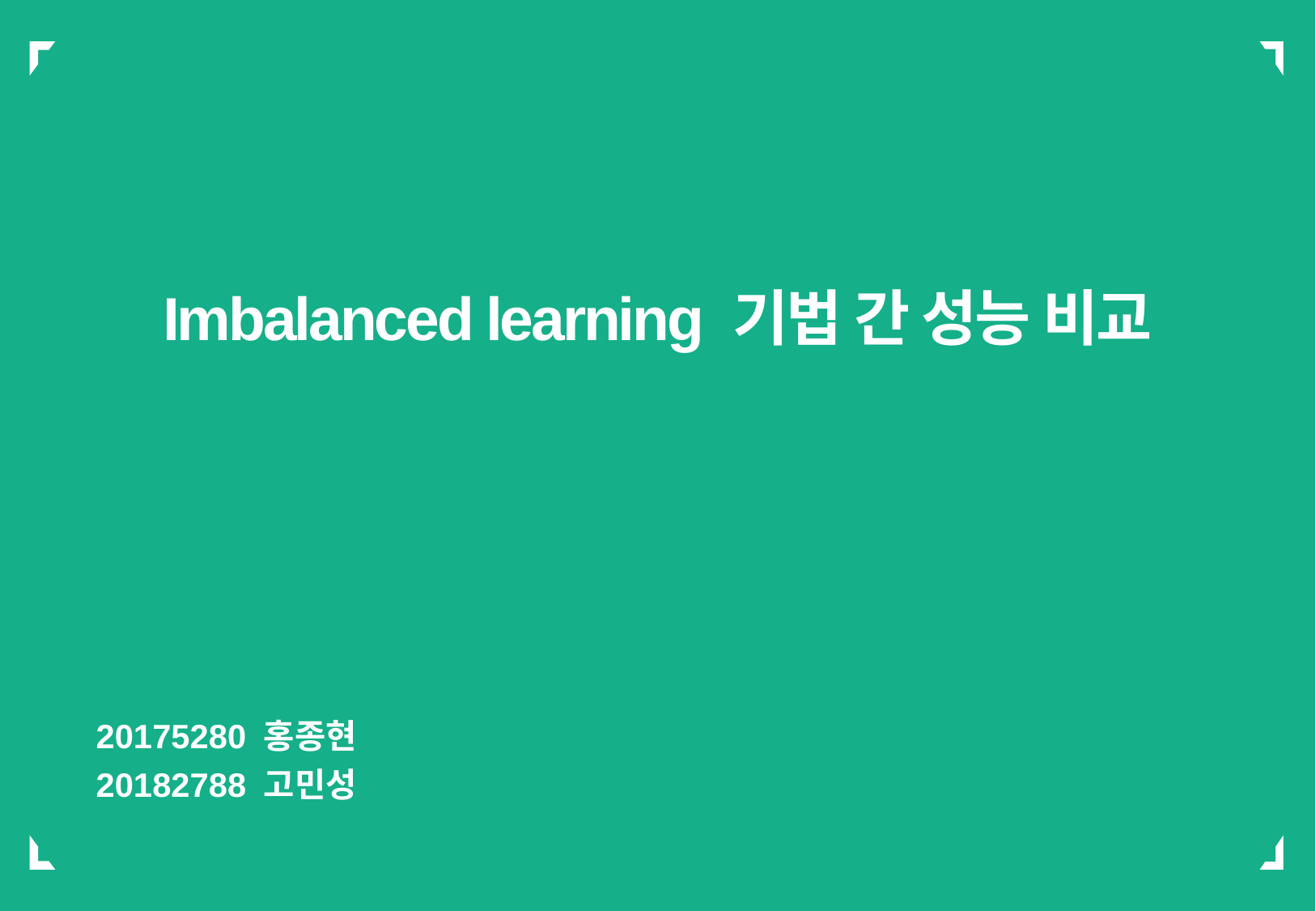

Imbalanced learning 기법 간 성능 비교
20175280 홍종현
20182788 고민성